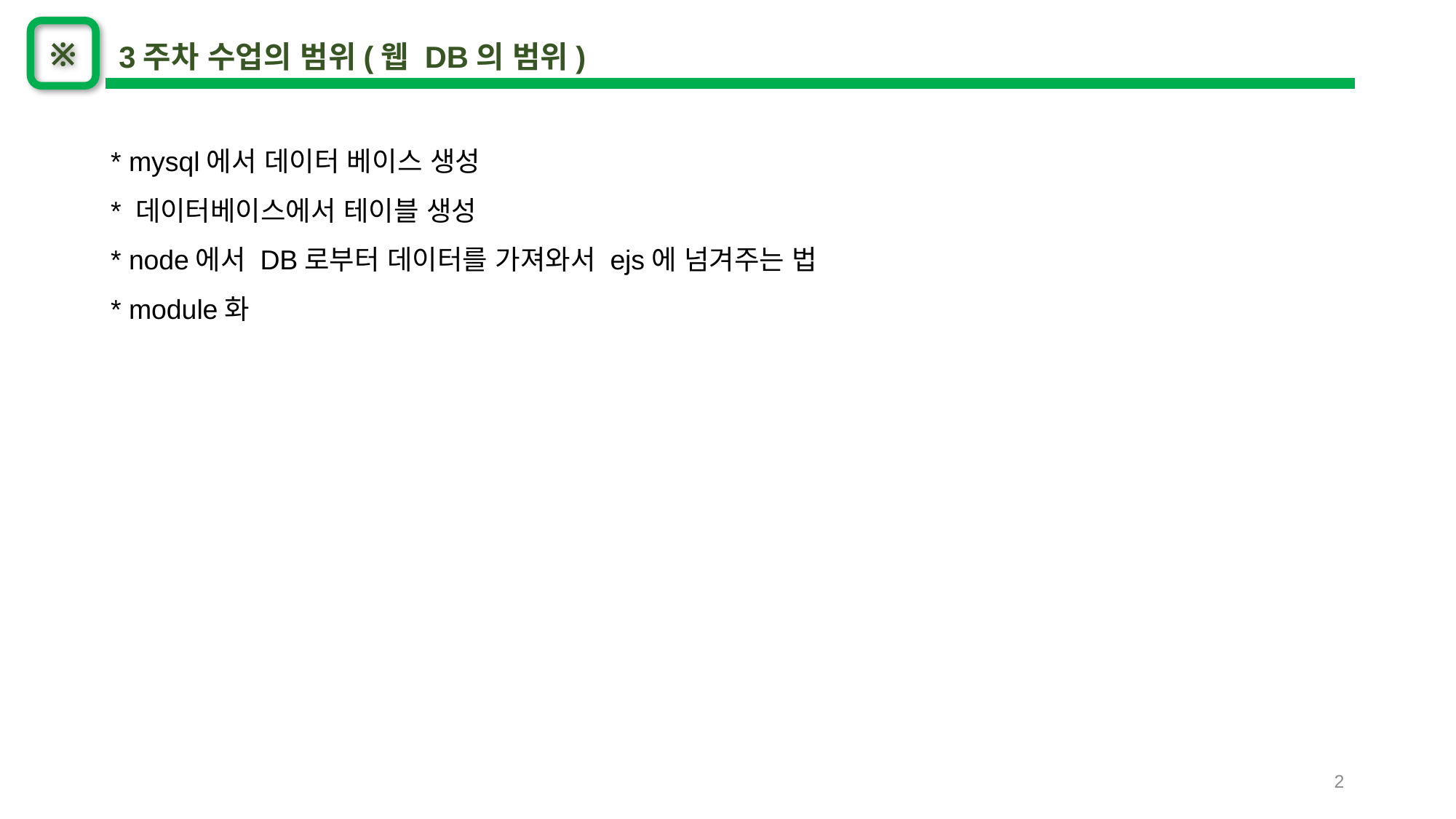

※
3주차 수업의 범위(웹 DB의 범위)
* mysql에서 데이터 베이스 생성
* 데이터베이스에서 테이블 생성
* node에서 DB로부터 데이터를 가져와서 ejs에 넘겨주는 법
* module화
2